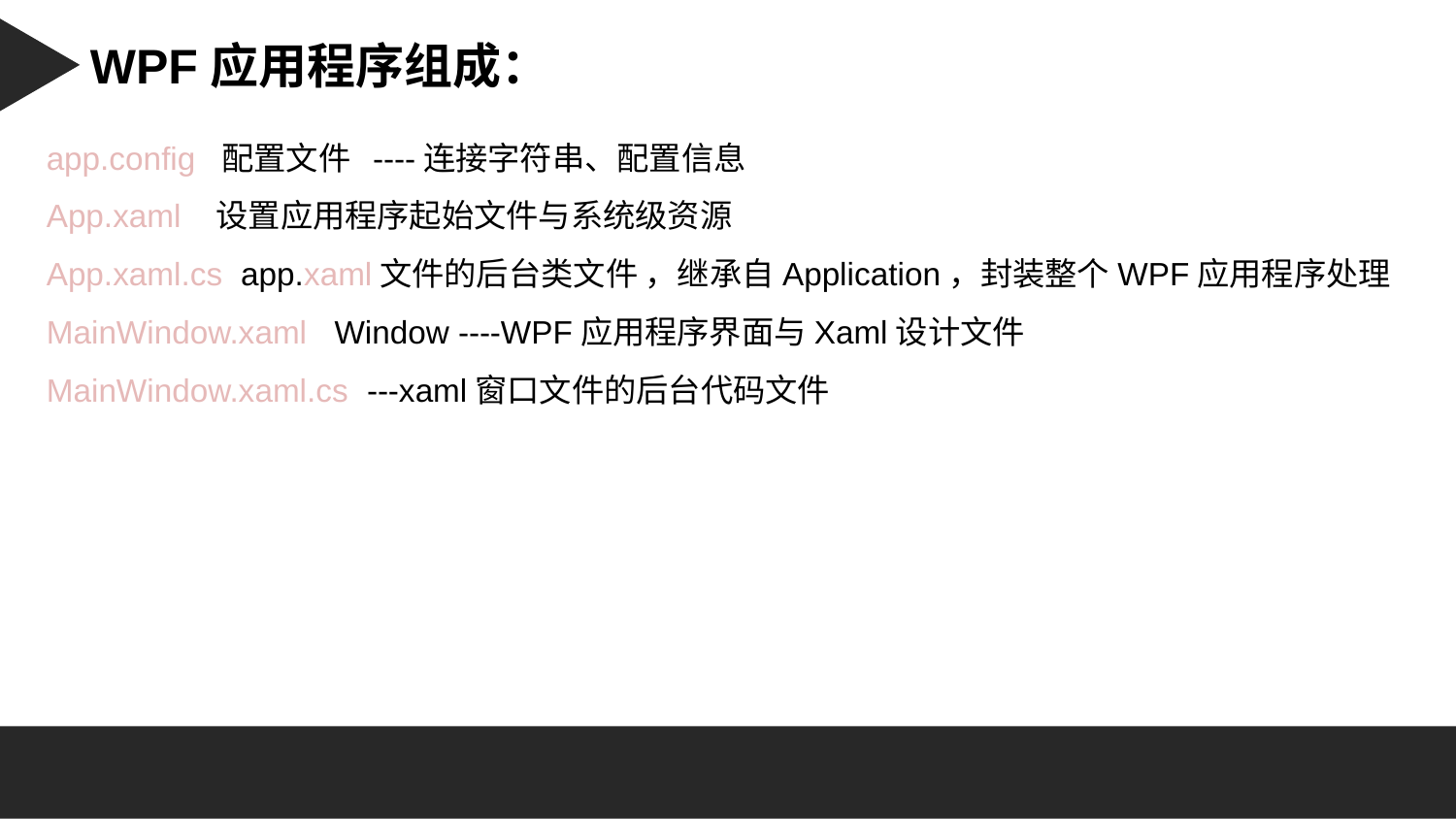

Character 字符串：

WPF应用程序组成：
app.config  配置文件  ----连接字符串、配置信息
App.xaml   设置应用程序起始文件与系统级资源
App.xaml.cs  app.xaml文件的后台类文件 ，继承自Application，封装整个WPF应用程序处理
MainWindow.xaml   Window ----WPF应用程序界面与Xaml设计文件
MainWindow.xaml.cs  ---xaml窗口文件的后台代码文件